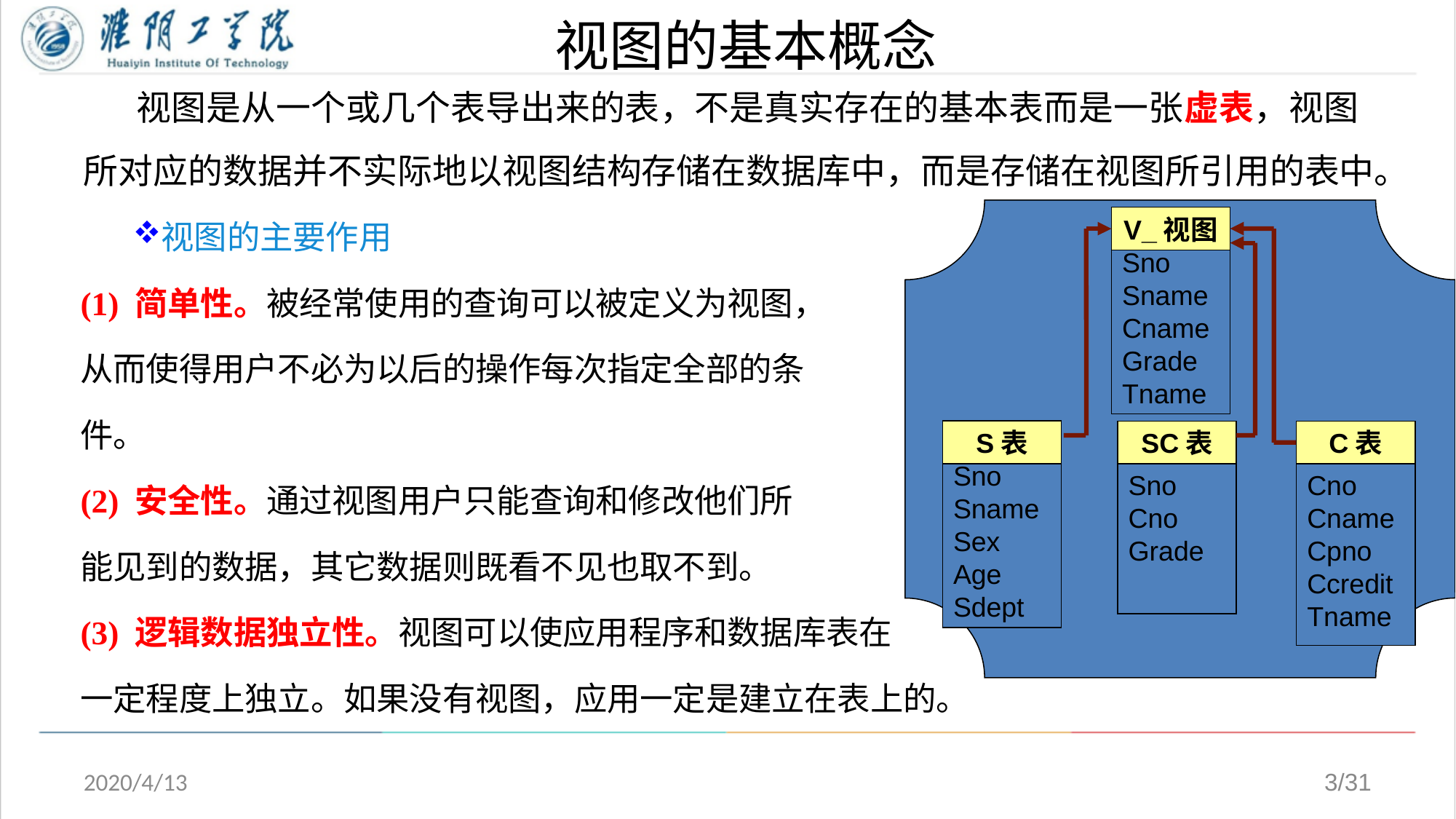

# 视图的基本概念
视图是从一个或几个表导出来的表，不是真实存在的基本表而是一张虚表，视图所对应的数据并不实际地以视图结构存储在数据库中，而是存储在视图所引用的表中。
视图的主要作用
(1) 简单性。被经常使用的查询可以被定义为视图，
从而使得用户不必为以后的操作每次指定全部的条
件。
(2) 安全性。通过视图用户只能查询和修改他们所
能见到的数据，其它数据则既看不见也取不到。
(3) 逻辑数据独立性。视图可以使应用程序和数据库表在
一定程度上独立。如果没有视图，应用一定是建立在表上的。

Sno
Sname
Cname
Grade
Tname

V_视图

Sno
Sname
Sex
Age
Sdept

S表

Sno
Cno
Grade

SC表

Cno
Cname
Cpno
Ccredit
Tname

C表

2020/4/13
3/31